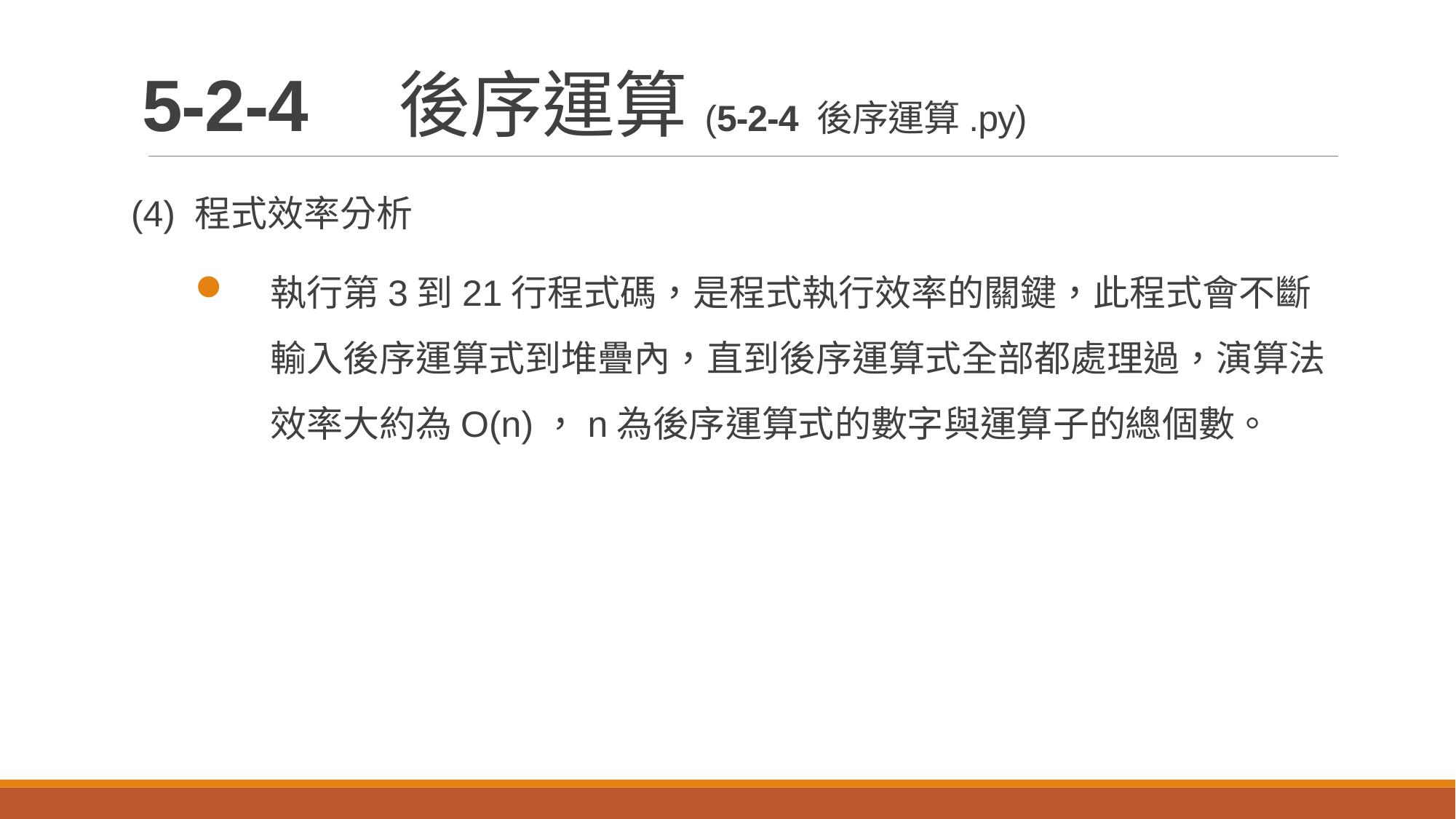

# 5-2-4　後序運算(5-2-4 後序運算.py)
(4) 程式效率分析
執行第3到21行程式碼，是程式執行效率的關鍵，此程式會不斷輸入後序運算式到堆疊內，直到後序運算式全部都處理過，演算法效率大約為O(n)，n為後序運算式的數字與運算子的總個數。